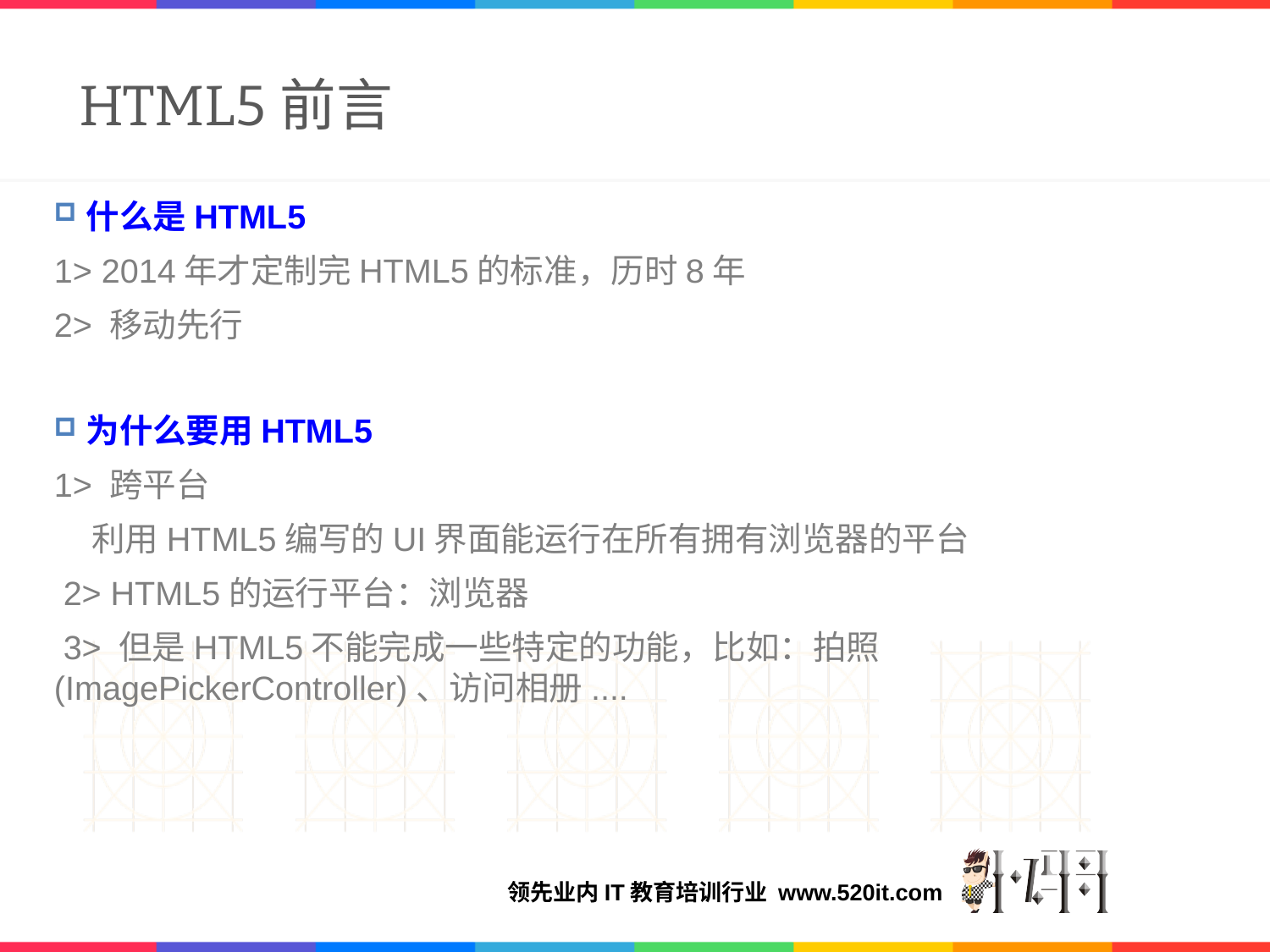

# HTML5前言
什么是HTML5
1> 2014年才定制完HTML5的标准，历时8年
2> 移动先行

为什么要用HTML5
1> 跨平台
    利用HTML5编写的UI界面能运行在所有拥有浏览器的平台
 2> HTML5的运行平台：浏览器
 3> 但是HTML5不能完成一些特定的功能，比如：拍照(ImagePickerController)、访问相册....